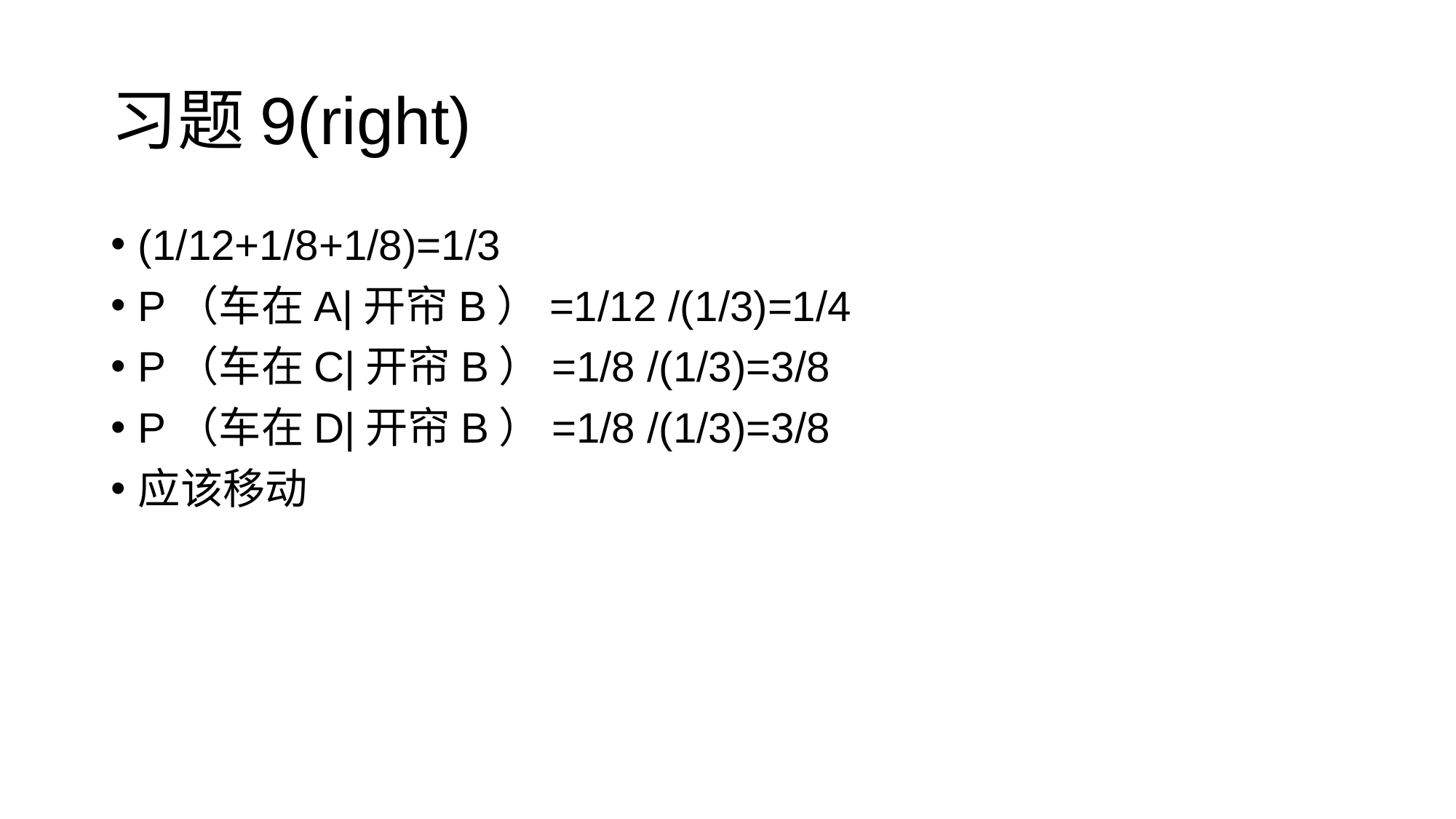

# 习题9(right)
(1/12+1/8+1/8)=1/3
P（车在A|开帘B）=1/12 /(1/3)=1/4
P（车在C|开帘B）=1/8 /(1/3)=3/8
P（车在D|开帘B）=1/8 /(1/3)=3/8
应该移动